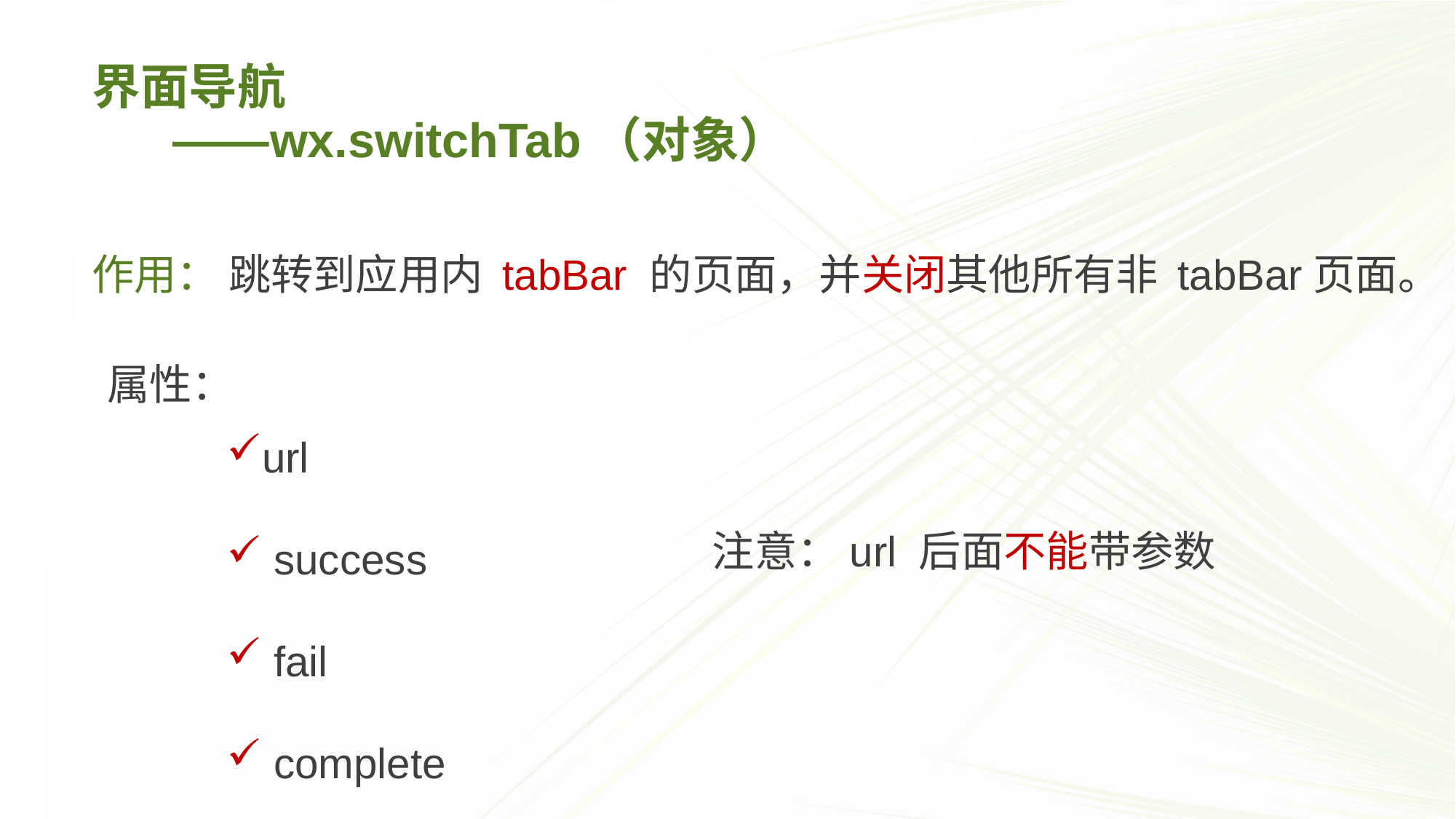

作用： 跳转到应用内 tabBar 的页面，并关闭其他所有非 tabBar页面。
界面导航
      ——wx.switchTab（对象）

属性：

注意：url 后面不能带参数
url
 success
 fail
 complete